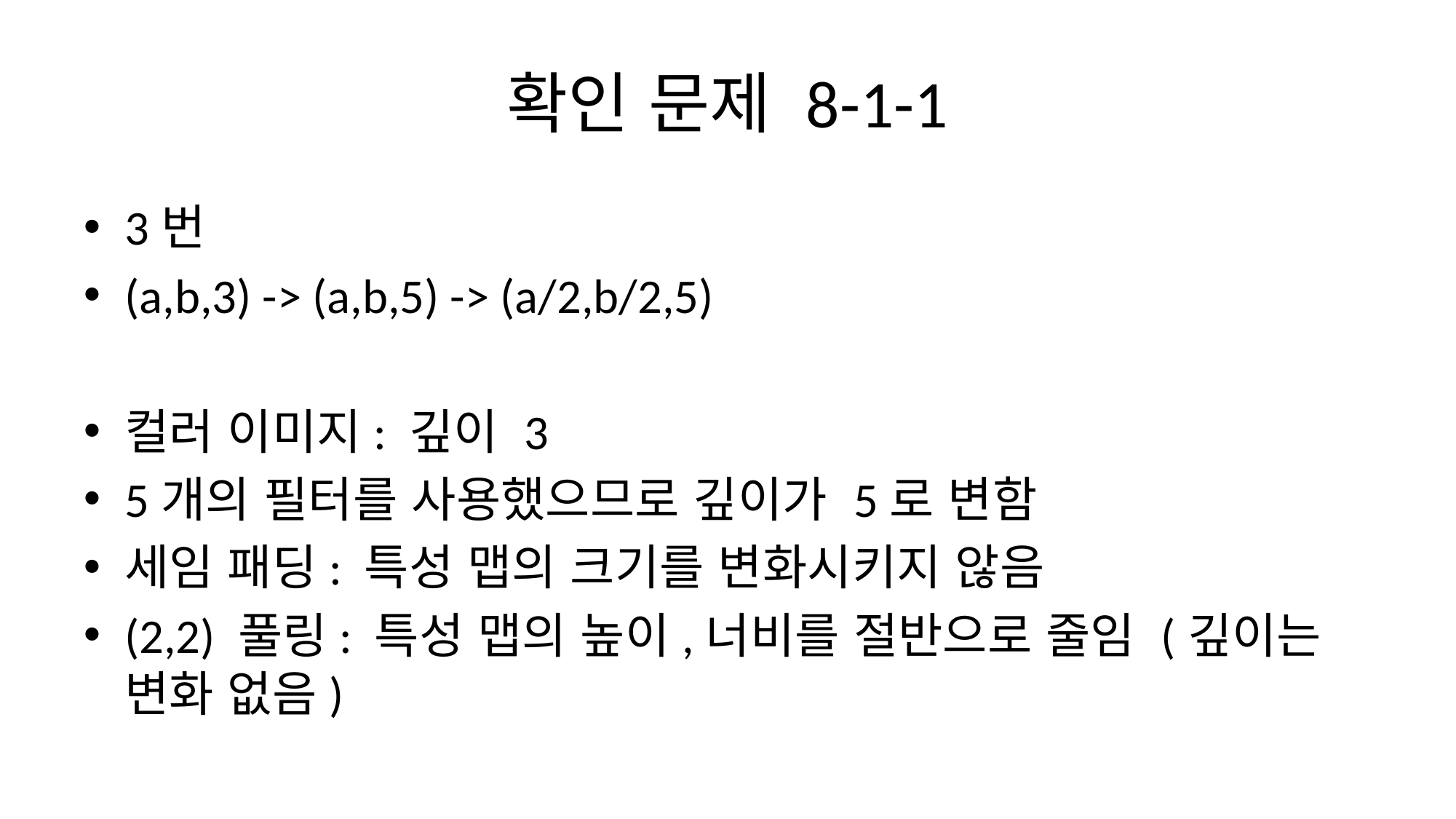

# 확인 문제 8-1-1
3번
(a,b,3) -> (a,b,5) -> (a/2,b/2,5)

컬러 이미지: 깊이 3
5개의 필터를 사용했으므로 깊이가 5로 변함
세임 패딩: 특성 맵의 크기를 변화시키지 않음
(2,2) 풀링: 특성 맵의 높이,너비를 절반으로 줄임 (깊이는 변화 없음)